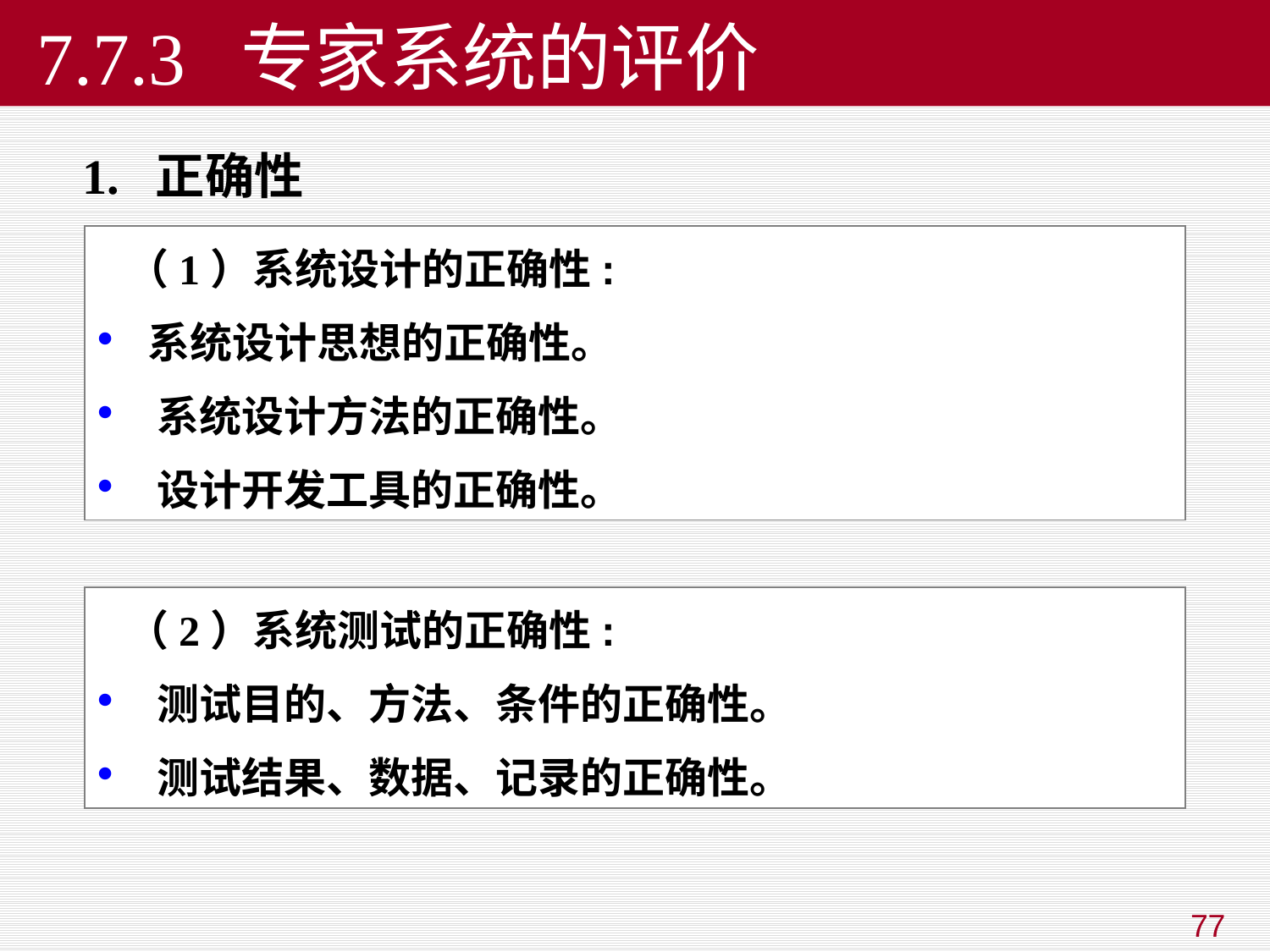

# 7.7.3  专家系统的评价
1.  正确性
  （1）系统设计的正确性:
  系统设计思想的正确性。
   系统设计方法的正确性。
   设计开发工具的正确性。
  （2）系统测试的正确性:
   测试目的、方法、条件的正确性。
   测试结果、数据、记录的正确性。
77